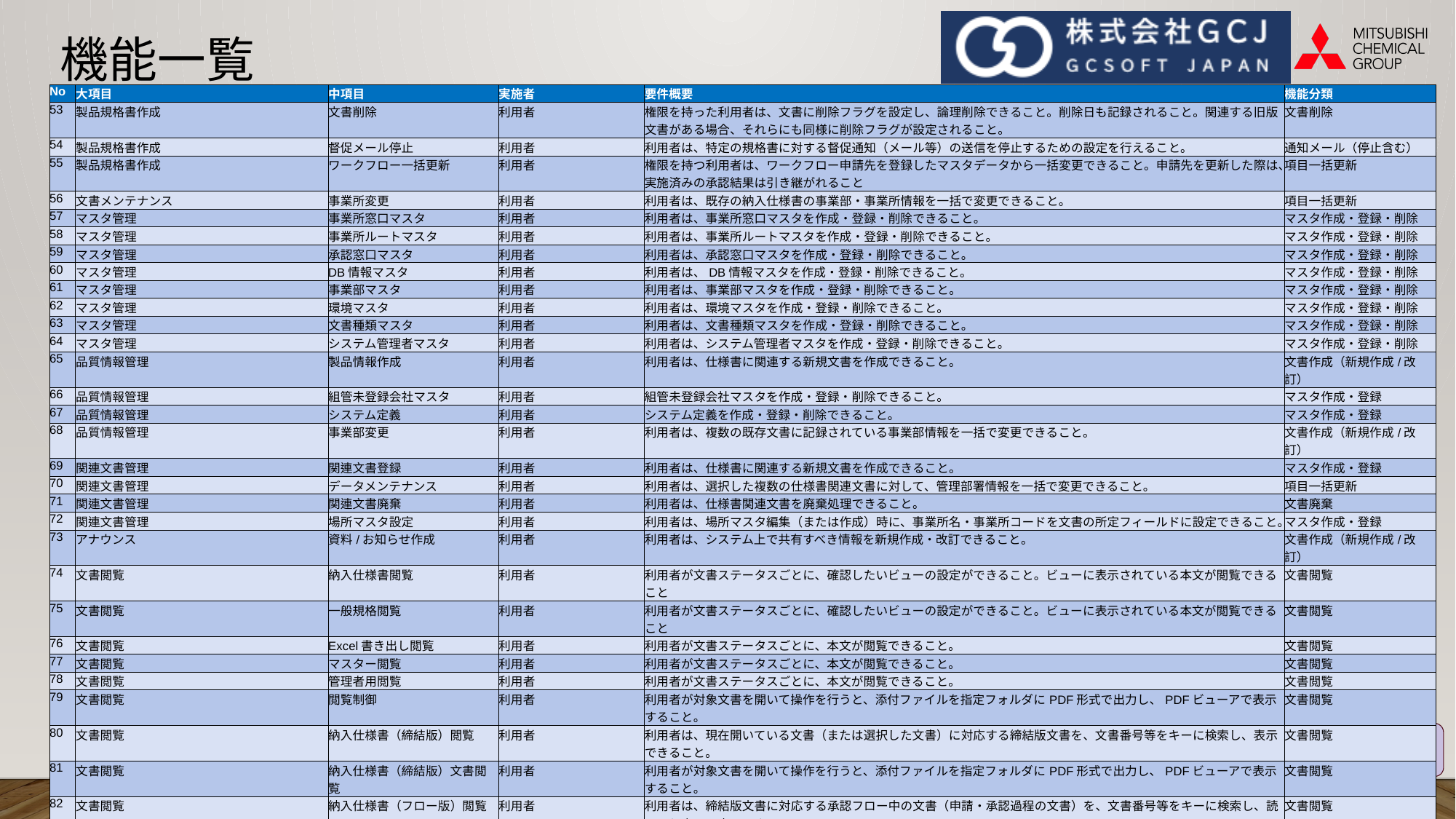

# 機能一覧
| No | 大項目 | 中項目 | 実施者 | 要件概要 | 機能分類 |
| --- | --- | --- | --- | --- | --- |
| 53 | 製品規格書作成 | 文書削除 | 利用者 | 権限を持った利用者は、文書に削除フラグを設定し、論理削除できること。削除日も記録されること。関連する旧版文書がある場合、それらにも同様に削除フラグが設定されること。 | 文書削除 |
| 54 | 製品規格書作成 | 督促メール停止 | 利用者 | 利用者は、特定の規格書に対する督促通知（メール等）の送信を停止するための設定を行えること。 | 通知メール（停止含む） |
| 55 | 製品規格書作成 | ワークフロー一括更新 | 利用者 | 権限を持つ利用者は、ワークフロー申請先を登録したマスタデータから一括変更できること。申請先を更新した際は、実施済みの承認結果は引き継がれること | 項目一括更新 |
| 56 | 文書メンテナンス | 事業所変更 | 利用者 | 利用者は、既存の納入仕様書の事業部・事業所情報を一括で変更できること。 | 項目一括更新 |
| 57 | マスタ管理 | 事業所窓口マスタ | 利用者 | 利用者は、事業所窓口マスタを作成・登録・削除できること。 | マスタ作成・登録・削除 |
| 58 | マスタ管理 | 事業所ルートマスタ | 利用者 | 利用者は、事業所ルートマスタを作成・登録・削除できること。 | マスタ作成・登録・削除 |
| 59 | マスタ管理 | 承認窓口マスタ | 利用者 | 利用者は、承認窓口マスタを作成・登録・削除できること。 | マスタ作成・登録・削除 |
| 60 | マスタ管理 | DB情報マスタ | 利用者 | 利用者は、DB情報マスタを作成・登録・削除できること。 | マスタ作成・登録・削除 |
| 61 | マスタ管理 | 事業部マスタ | 利用者 | 利用者は、事業部マスタを作成・登録・削除できること。 | マスタ作成・登録・削除 |
| 62 | マスタ管理 | 環境マスタ | 利用者 | 利用者は、環境マスタを作成・登録・削除できること。 | マスタ作成・登録・削除 |
| 63 | マスタ管理 | 文書種類マスタ | 利用者 | 利用者は、文書種類マスタを作成・登録・削除できること。 | マスタ作成・登録・削除 |
| 64 | マスタ管理 | システム管理者マスタ | 利用者 | 利用者は、システム管理者マスタを作成・登録・削除できること。 | マスタ作成・登録・削除 |
| 65 | 品質情報管理 | 製品情報作成 | 利用者 | 利用者は、仕様書に関連する新規文書を作成できること。 | 文書作成（新規作成/改訂） |
| 66 | 品質情報管理 | 組管未登録会社マスタ | 利用者 | 組管未登録会社マスタを作成・登録・削除できること。 | マスタ作成・登録 |
| 67 | 品質情報管理 | システム定義 | 利用者 | システム定義を作成・登録・削除できること。 | マスタ作成・登録 |
| 68 | 品質情報管理 | 事業部変更 | 利用者 | 利用者は、複数の既存文書に記録されている事業部情報を一括で変更できること。 | 文書作成（新規作成/改訂） |
| 69 | 関連文書管理 | 関連文書登録 | 利用者 | 利用者は、仕様書に関連する新規文書を作成できること。 | マスタ作成・登録 |
| 70 | 関連文書管理 | データメンテナンス | 利用者 | 利用者は、選択した複数の仕様書関連文書に対して、管理部署情報を一括で変更できること。 | 項目一括更新 |
| 71 | 関連文書管理 | 関連文書廃棄 | 利用者 | 利用者は、仕様書関連文書を廃棄処理できること。 | 文書廃棄 |
| 72 | 関連文書管理 | 場所マスタ設定 | 利用者 | 利用者は、場所マスタ編集（または作成）時に、事業所名・事業所コードを文書の所定フィールドに設定できること。 | マスタ作成・登録 |
| 73 | アナウンス | 資料/お知らせ作成 | 利用者 | 利用者は、システム上で共有すべき情報を新規作成・改訂できること。 | 文書作成（新規作成/改訂） |
| 74 | 文書閲覧 | 納入仕様書閲覧 | 利用者 | 利用者が文書ステータスごとに、確認したいビューの設定ができること。ビューに表示されている本文が閲覧できること | 文書閲覧 |
| 75 | 文書閲覧 | 一般規格閲覧 | 利用者 | 利用者が文書ステータスごとに、確認したいビューの設定ができること。ビューに表示されている本文が閲覧できること | 文書閲覧 |
| 76 | 文書閲覧 | Excel書き出し閲覧 | 利用者 | 利用者が文書ステータスごとに、本文が閲覧できること。 | 文書閲覧 |
| 77 | 文書閲覧 | マスター閲覧 | 利用者 | 利用者が文書ステータスごとに、本文が閲覧できること。 | 文書閲覧 |
| 78 | 文書閲覧 | 管理者用閲覧 | 利用者 | 利用者が文書ステータスごとに、本文が閲覧できること。 | 文書閲覧 |
| 79 | 文書閲覧 | 閲覧制御 | 利用者 | 利用者が対象文書を開いて操作を行うと、添付ファイルを指定フォルダにPDF形式で出力し、PDFビューアで表示すること。 | 文書閲覧 |
| 80 | 文書閲覧 | 納入仕様書（締結版）閲覧 | 利用者 | 利用者は、現在開いている文書（または選択した文書）に対応する締結版文書を、文書番号等をキーに検索し、表示できること。 | 文書閲覧 |
| 81 | 文書閲覧 | 納入仕様書（締結版）文書閲覧 | 利用者 | 利用者が対象文書を開いて操作を行うと、添付ファイルを指定フォルダにPDF形式で出力し、PDFビューアで表示すること。 | 文書閲覧 |
| 82 | 文書閲覧 | 納入仕様書（フロー版）閲覧 | 利用者 | 利用者は、締結版文書に対応する承認フロー中の文書（申請・承認過程の文書）を、文書番号等をキーに検索し、読み取り専用で表示できること。 | 文書閲覧 |
| 83 | 文書閲覧 | 旧版閲覧 | 利用者 | 利用者は、現在開いている文書（または選択した文書）に対応する旧版文書を、文書番号や版番号等をキーに検索し、表示できること。 | 文書閲覧 |
| 84 | 文書閲覧 | Excel書き出し | 利用者 | 利用者は、一覧等で選択された複数の文書情報を、表計算ソフト互換ファイル形式（例：Excel、CSV）でエクスポートできること。 | 文書閲覧 |
| 85 | 文書閲覧 | 検索 | 利用者 | 利用者は、文書内容や添付ファイルを含めて検索し、該当する文書が表示できること。 | 文書閲覧 |
| 86 | 文書閲覧 | ビュー設定 | 利用者 | 利用者は必要な項目に応じてビューの設定ができること。 | マスタ作成・登録 |
| 87 | 文書廃棄 | 運用中文書廃棄 | 利用者 | 利用者が操作を実行すると、対象文書のステータスを「廃版処理中」に変更できること。 | 文書廃棄 |
| 88 | 文書廃棄 | 納入仕様書（締結版）廃棄 | 登録者 | 利用者は、締結版文書の廃棄処理を完了できること。 | 文書廃棄 |
| 89 | 文書廃棄 | 製品規格廃棄開始 | 利用者 | 利用者は、規格書を承認ワークフローを経ずに即時廃棄できること。 | 文書廃棄 |
| 90 | 文書廃棄 | 製品規格廃棄情報の登録 | 利用者 | 利用者は、規格書の廃版情報に関連する配布先を設定して規格書の廃棄処理を完了できること。 | 文書廃棄 |
| 91 | 文書廃棄 | 製品規格廃棄取り消し | 利用者 | 利用者は、一度「廃版処理中」となった規格書の廃棄処理を取り消すことができること。 | 文書廃棄 |
To to Enriched.　張